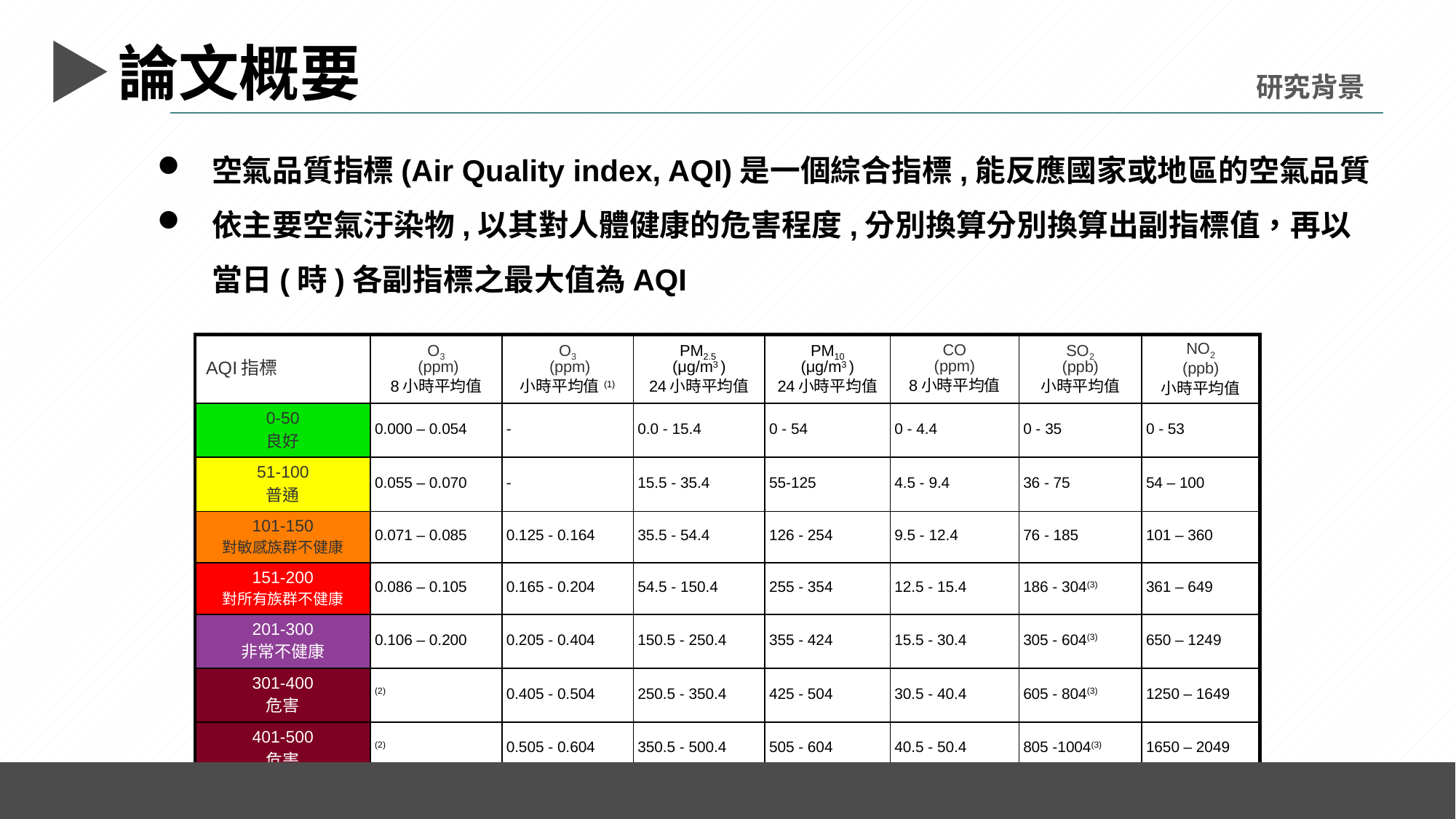

論文概要

研究背景
空氣品質指標(Air Quality index, AQI)是一個綜合指標,能反應國家或地區的空氣品質
依主要空氣汙染物,以其對人體健康的危害程度,分別換算分別換算出副指標值，再以當日(時)各副指標之最大值為AQI

| AQI指標 | O3 (ppm) 8小時平均值 | O3 (ppm) 小時平均值(1) | PM2.5 (μg/m3 ) 24小時平均值 | PM10 (μg/m3 ) 24小時平均值 | CO (ppm) 8小時平均值 | SO2 (ppb) 小時平均值 | NO2 (ppb) 小時平均值 |
| --- | --- | --- | --- | --- | --- | --- | --- |
| 0-50 良好 | 0.000 – 0.054 | - | 0.0 - 15.4 | 0 - 54 | 0 - 4.4 | 0 - 35 | 0 - 53 |
| 51-100 普通 | 0.055 – 0.070 | - | 15.5 - 35.4 | 55-125 | 4.5 - 9.4 | 36 - 75 | 54 – 100 |
| 101-150 對敏感族群不健康 | 0.071 – 0.085 | 0.125 - 0.164 | 35.5 - 54.4 | 126 - 254 | 9.5 - 12.4 | 76 - 185 | 101 – 360 |
| 151-200 對所有族群不健康 | 0.086 – 0.105 | 0.165 - 0.204 | 54.5 - 150.4 | 255 - 354 | 12.5 - 15.4 | 186 - 304(3) | 361 – 649 |
| 201-300 非常不健康 | 0.106 – 0.200 | 0.205 - 0.404 | 150.5 - 250.4 | 355 - 424 | 15.5 - 30.4 | 305 - 604(3) | 650 – 1249 |
| 301-400 危害 | (2) | 0.405 - 0.504 | 250.5 - 350.4 | 425 - 504 | 30.5 - 40.4 | 605 - 804(3) | 1250 – 1649 |
| 401-500 危害 | (2) | 0.505 - 0.604 | 350.5 - 500.4 | 505 - 604 | 40.5 - 50.4 | 805 -1004(3) | 1650 – 2049 |

6